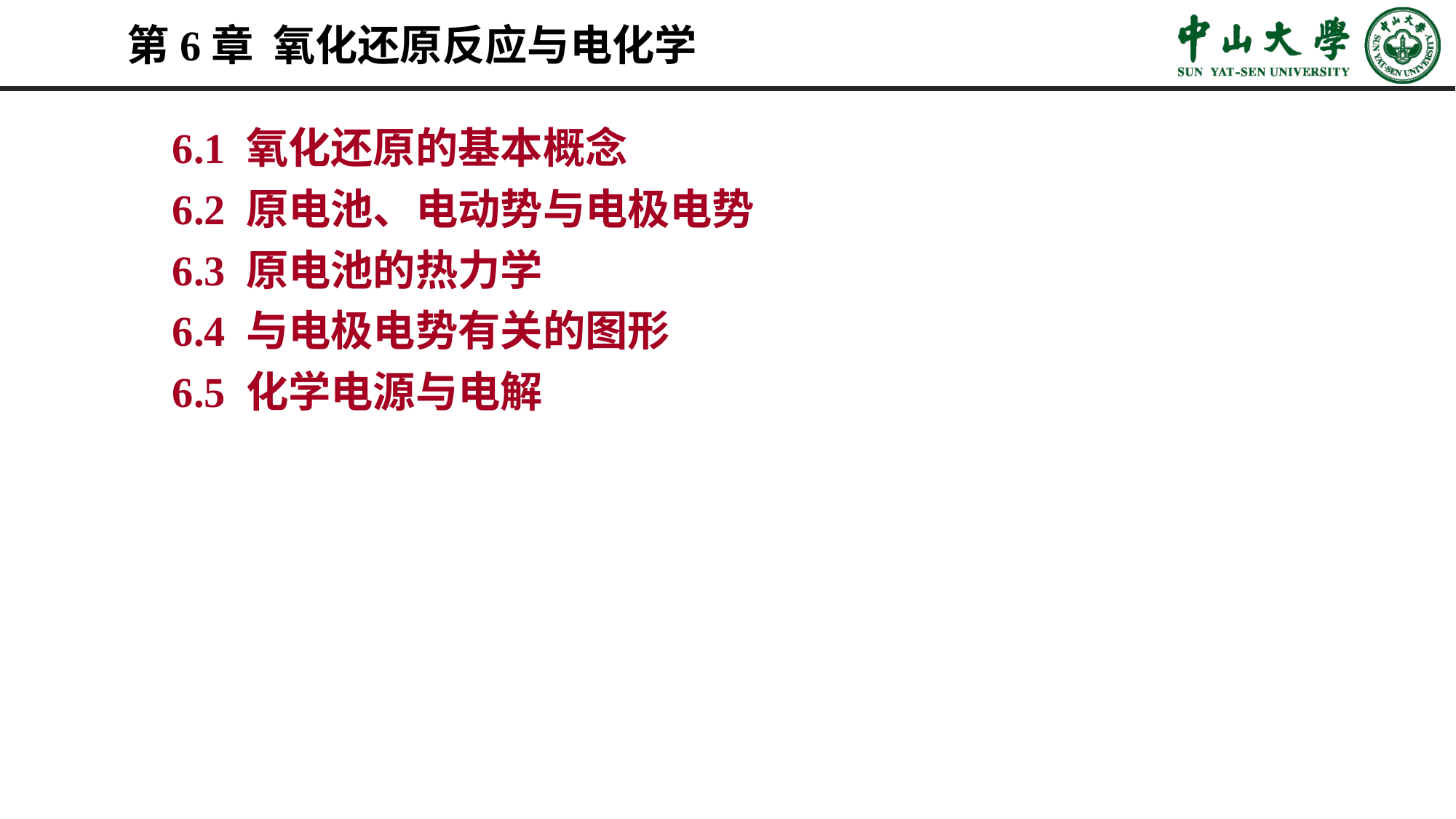

# 第6章  氧化还原反应与电化学
6.1 氧化还原的基本概念
6.2 原电池、电动势与电极电势
6.3 原电池的热力学
6.4 与电极电势有关的图形
6.5 化学电源与电解